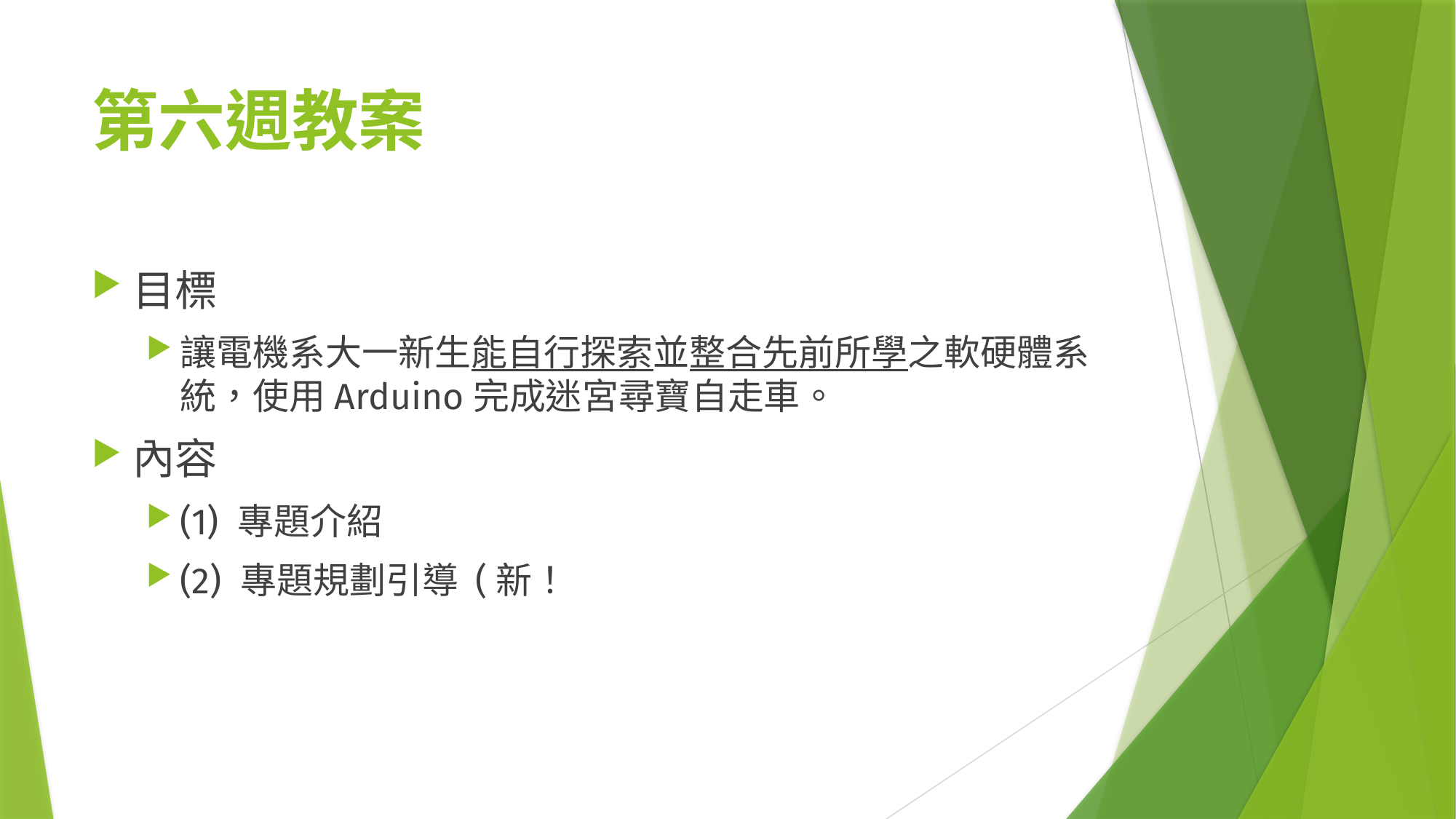

# 第六週教案
目標
讓電機系大一新生能自行探索並整合先前所學之軟硬體系統，使用Arduino完成迷宮尋寶自走車。
內容
(1) 專題介紹
(2) 專題規劃引導 (新！